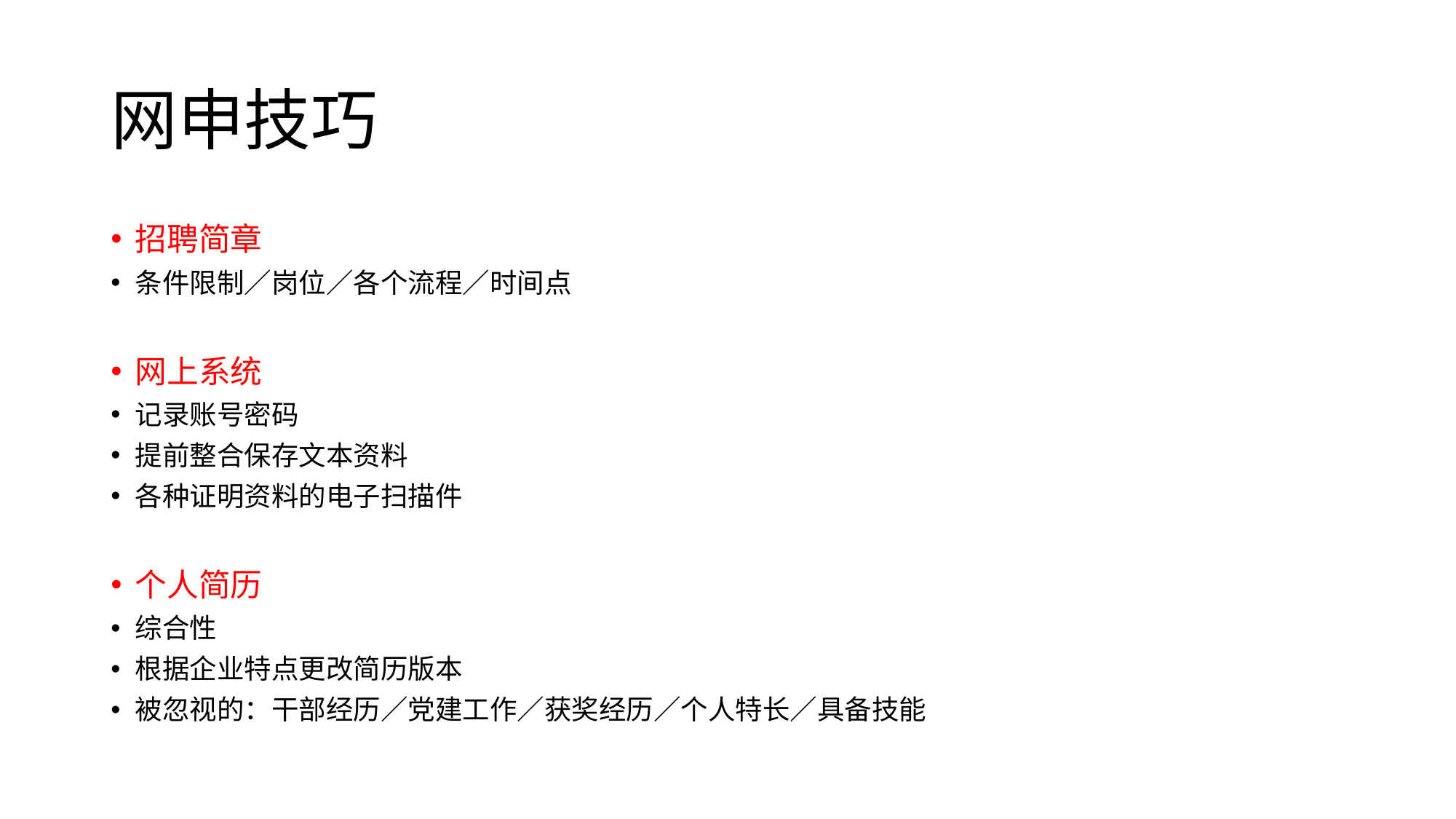

# 网申技巧
招聘简章
条件限制／岗位／各个流程／时间点

网上系统
记录账号密码
提前整合保存文本资料
各种证明资料的电子扫描件

个人简历
综合性
根据企业特点更改简历版本
被忽视的：干部经历／党建工作／获奖经历／个人特长／具备技能